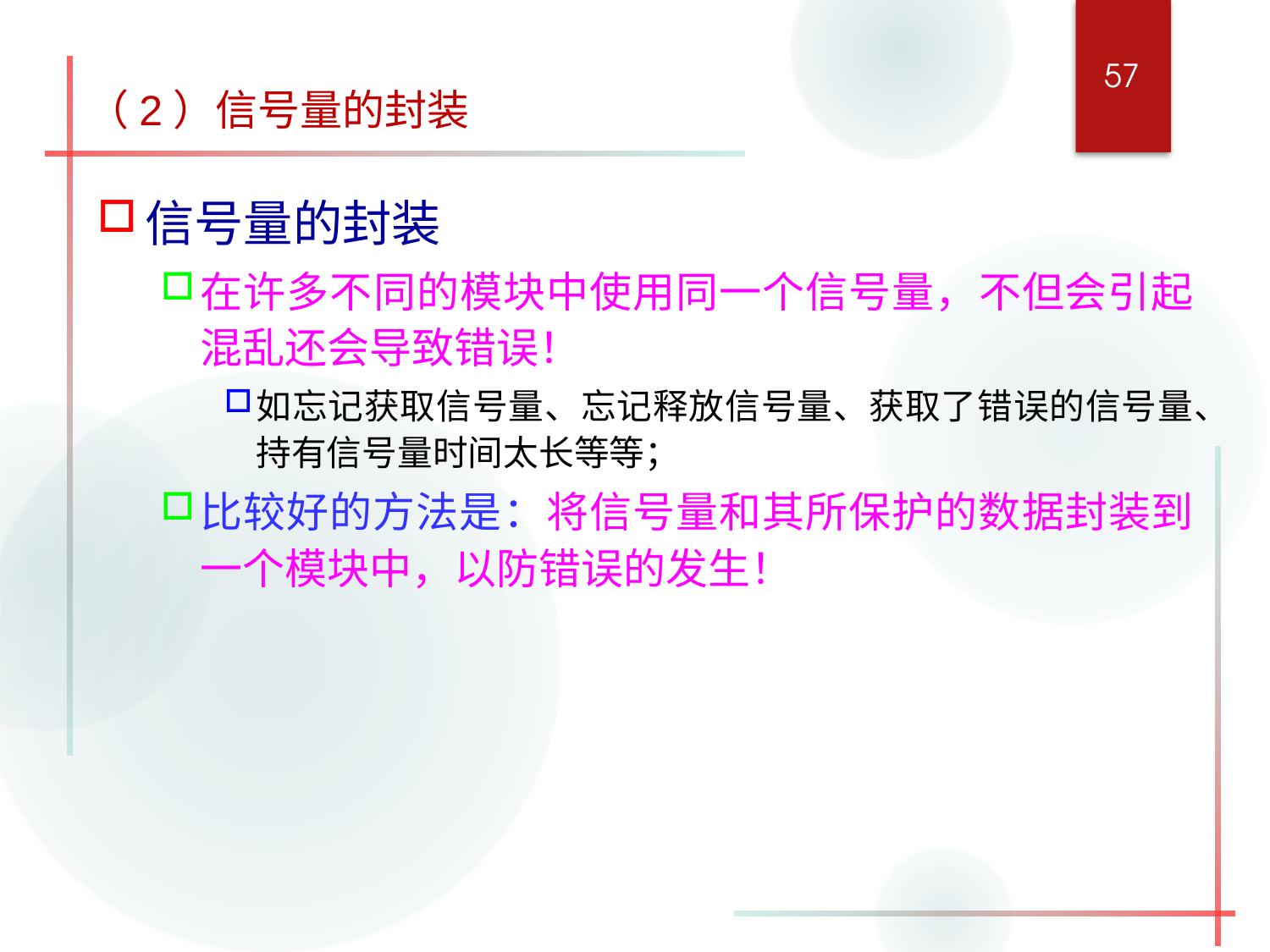

57
（2）信号量的封装
信号量的封装
在许多不同的模块中使用同一个信号量，不但会引起混乱还会导致错误！
如忘记获取信号量、忘记释放信号量、获取了错误的信号量、持有信号量时间太长等等；
比较好的方法是：将信号量和其所保护的数据封装到一个模块中，以防错误的发生！